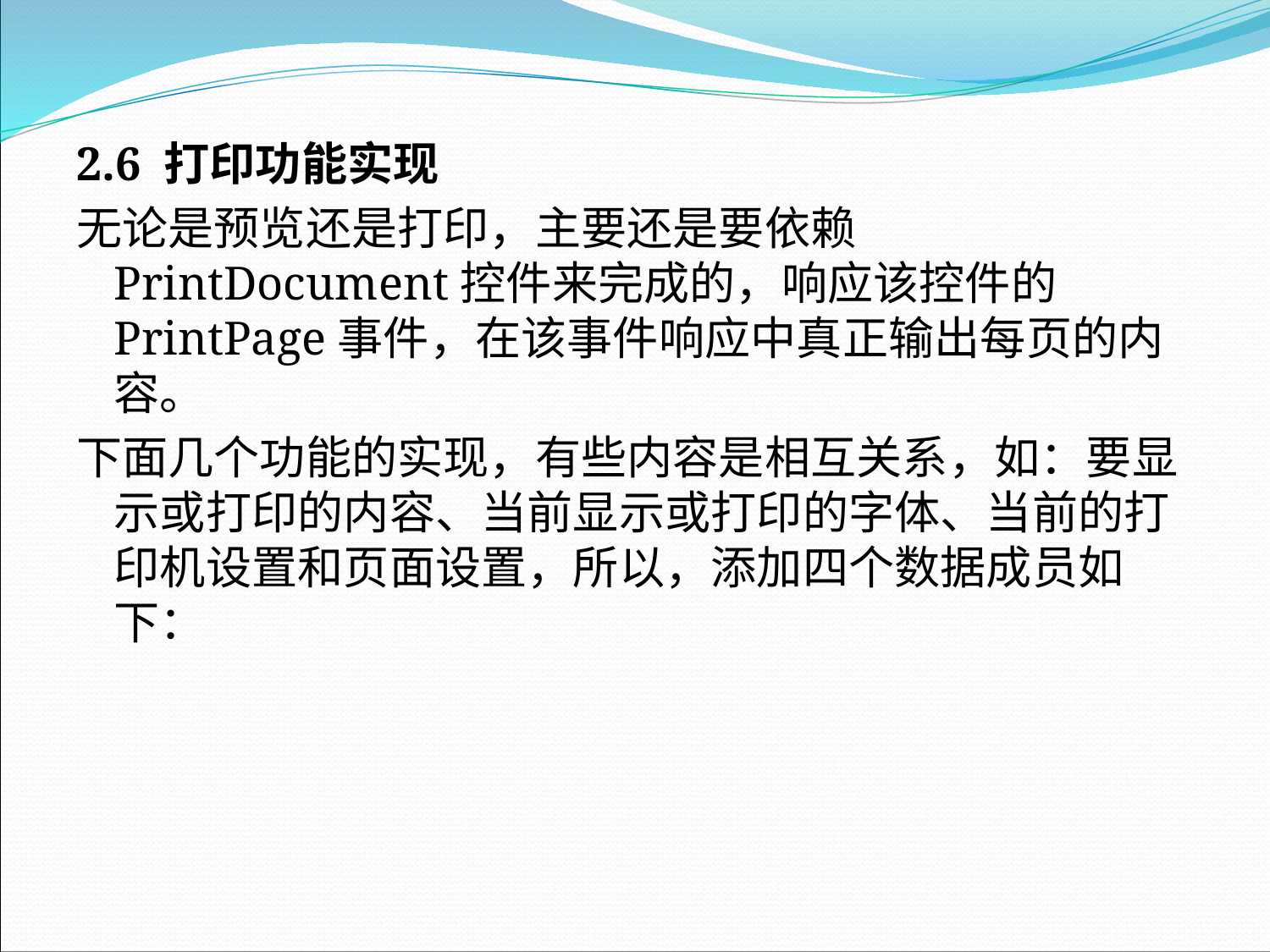

2.6 打印功能实现
无论是预览还是打印，主要还是要依赖PrintDocument控件来完成的，响应该控件的PrintPage事件，在该事件响应中真正输出每页的内容。
下面几个功能的实现，有些内容是相互关系，如：要显示或打印的内容、当前显示或打印的字体、当前的打印机设置和页面设置，所以，添加四个数据成员如下：